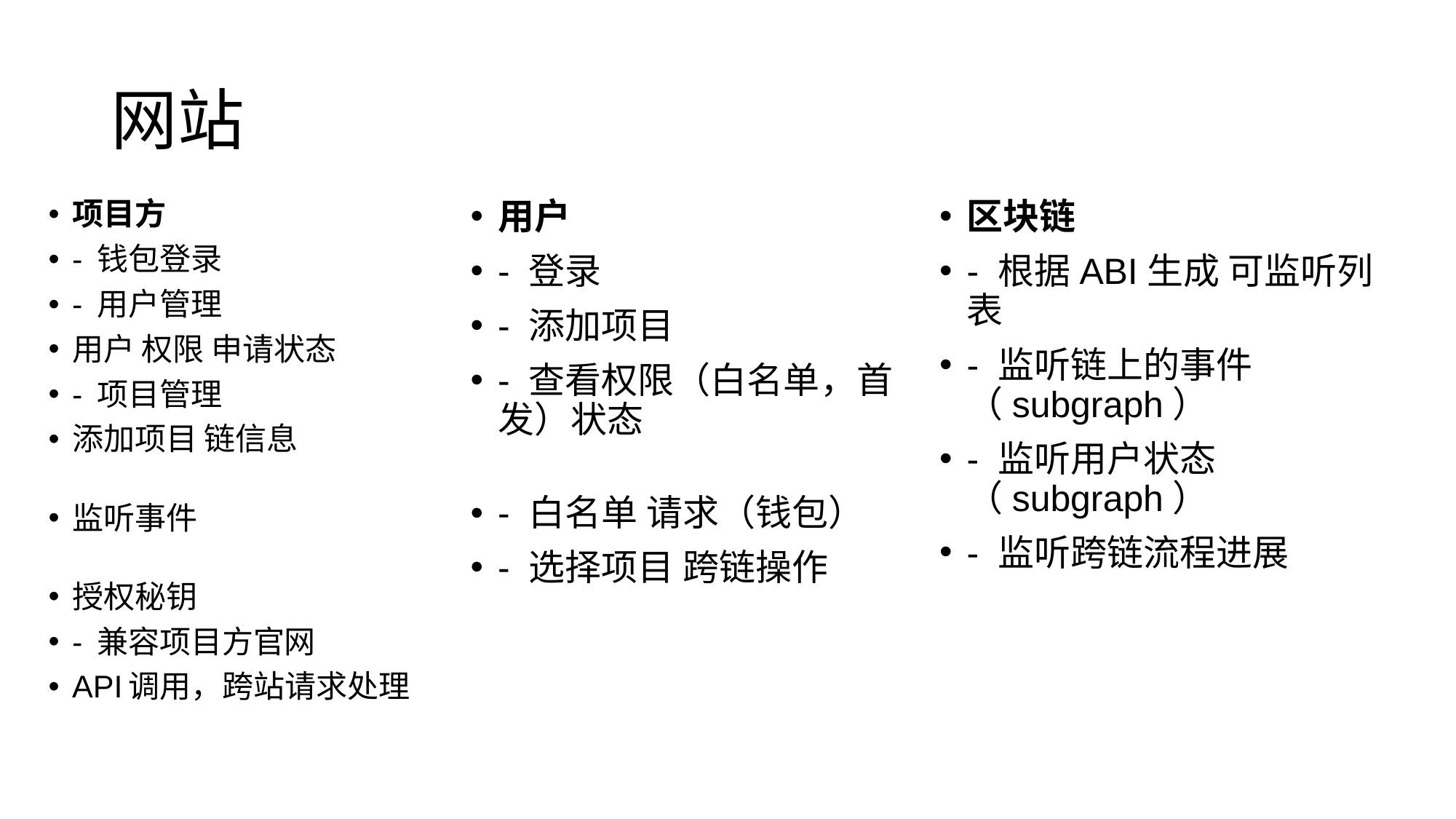

# 网站
项目方
- 钱包登录
- 用户管理
用户 权限 申请状态
- 项目管理
添加项目 链信息
监听事件
授权秘钥
- 兼容项目方官网
API调用，跨站请求处理

用户
- 登录
- 添加项目
- 查看权限（白名单，首发）状态
- 白名单 请求（钱包）
- 选择项目 跨链操作
区块链
- 根据ABI生成 可监听列表
- 监听链上的事件（subgraph）
- 监听用户状态（subgraph）
- 监听跨链流程进展